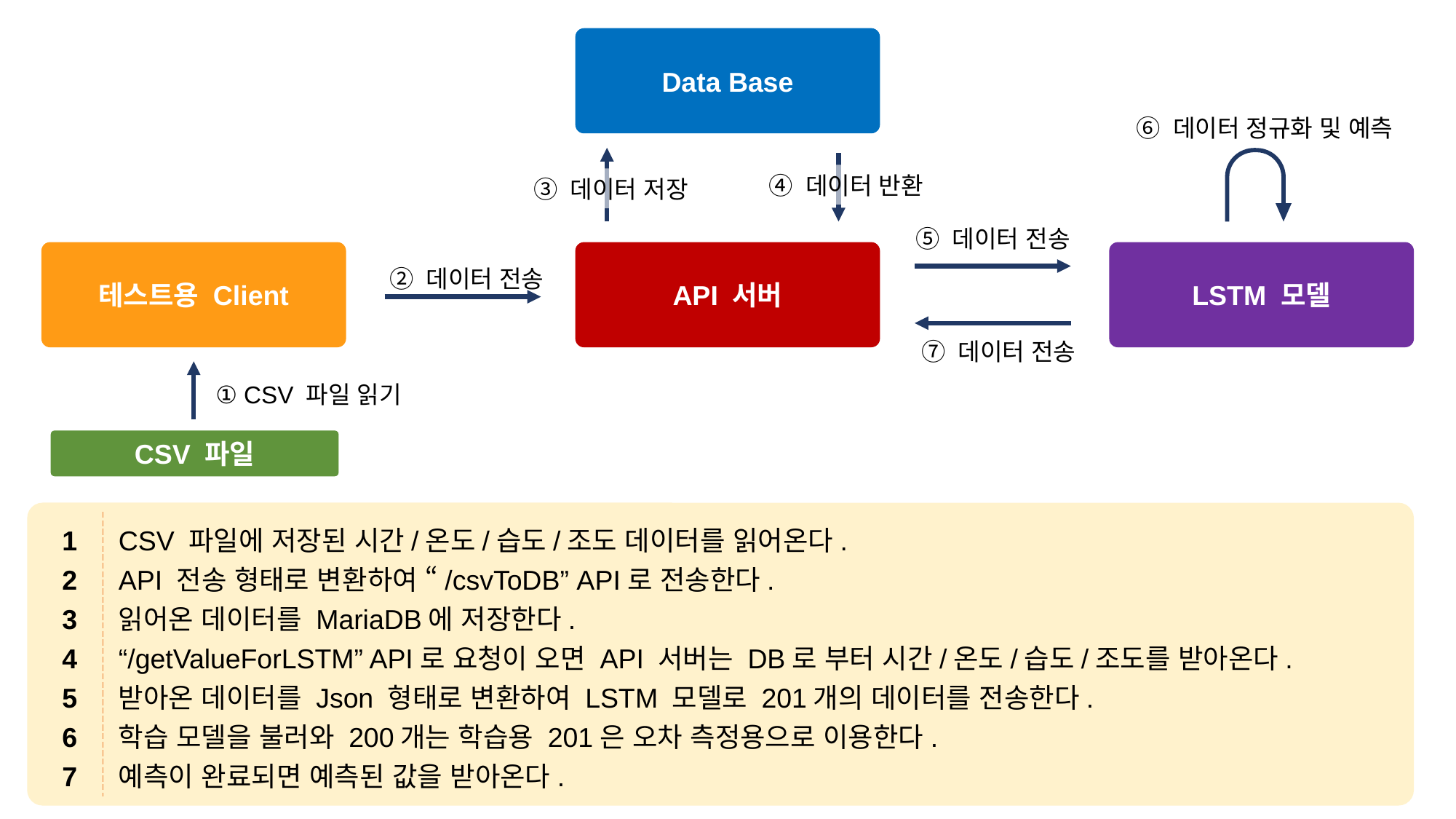

Data Base
⑥ 데이터 정규화 및 예측

④ 데이터 반환
③ 데이터 저장
⑤ 데이터 전송
테스트용 Client
API 서버
LSTM 모델
② 데이터 전송
⑦ 데이터 전송
① CSV 파일 읽기
CSV 파일

1
2
3
4
5
6
7
CSV 파일에 저장된 시간/온도/습도/조도 데이터를 읽어온다.
API 전송 형태로 변환하여 “/csvToDB” API로 전송한다.
읽어온 데이터를 MariaDB에 저장한다.
“/getValueForLSTM” API로 요청이 오면 API 서버는 DB로 부터 시간/온도/습도/조도를 받아온다.
받아온 데이터를 Json 형태로 변환하여 LSTM 모델로 201개의 데이터를 전송한다.
학습 모델을 불러와 200개는 학습용 201은 오차 측정용으로 이용한다.
예측이 완료되면 예측된 값을 받아온다.